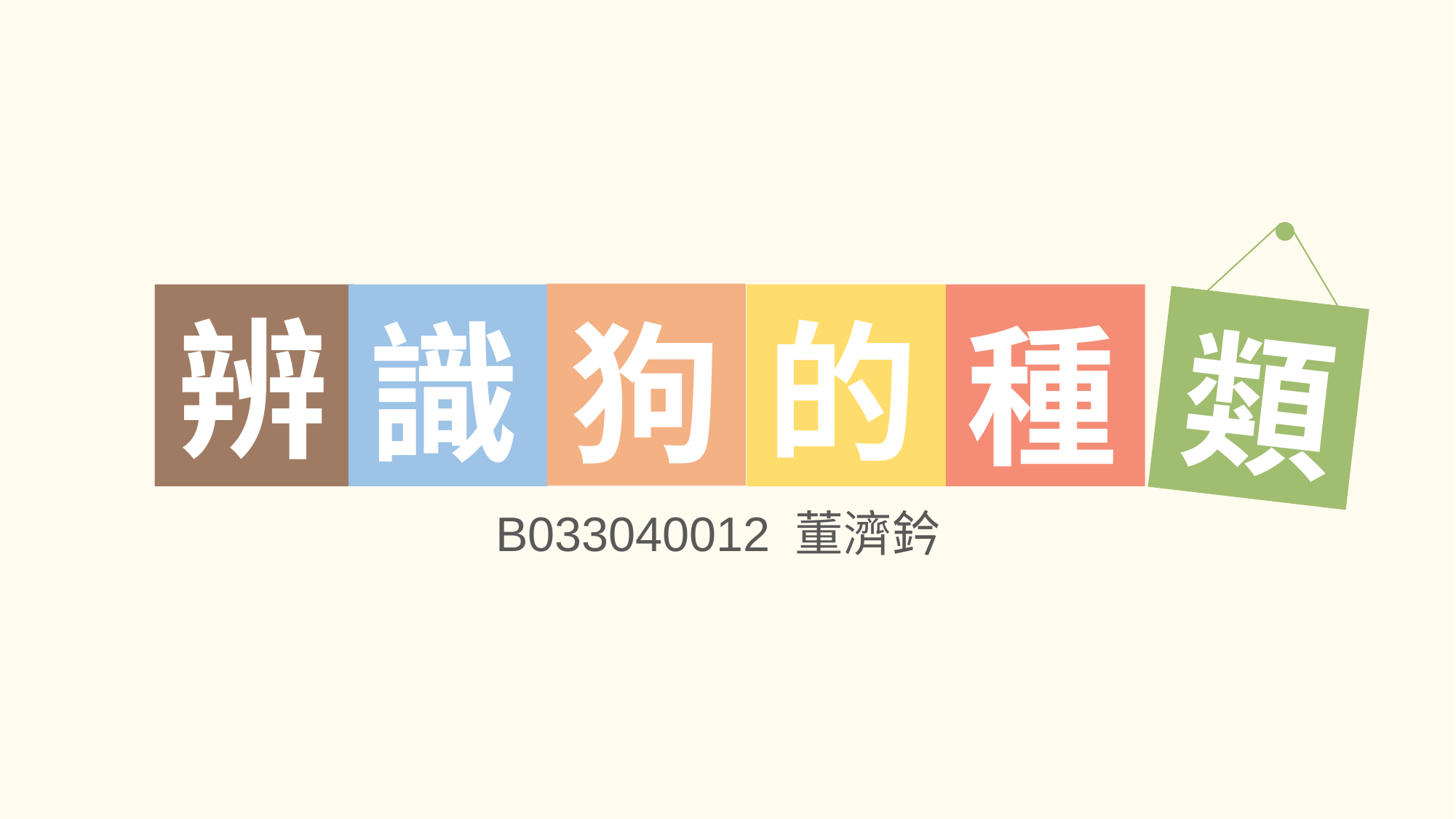

1
5
辨
的
識
狗
種
類
B033040012 董濟鈐